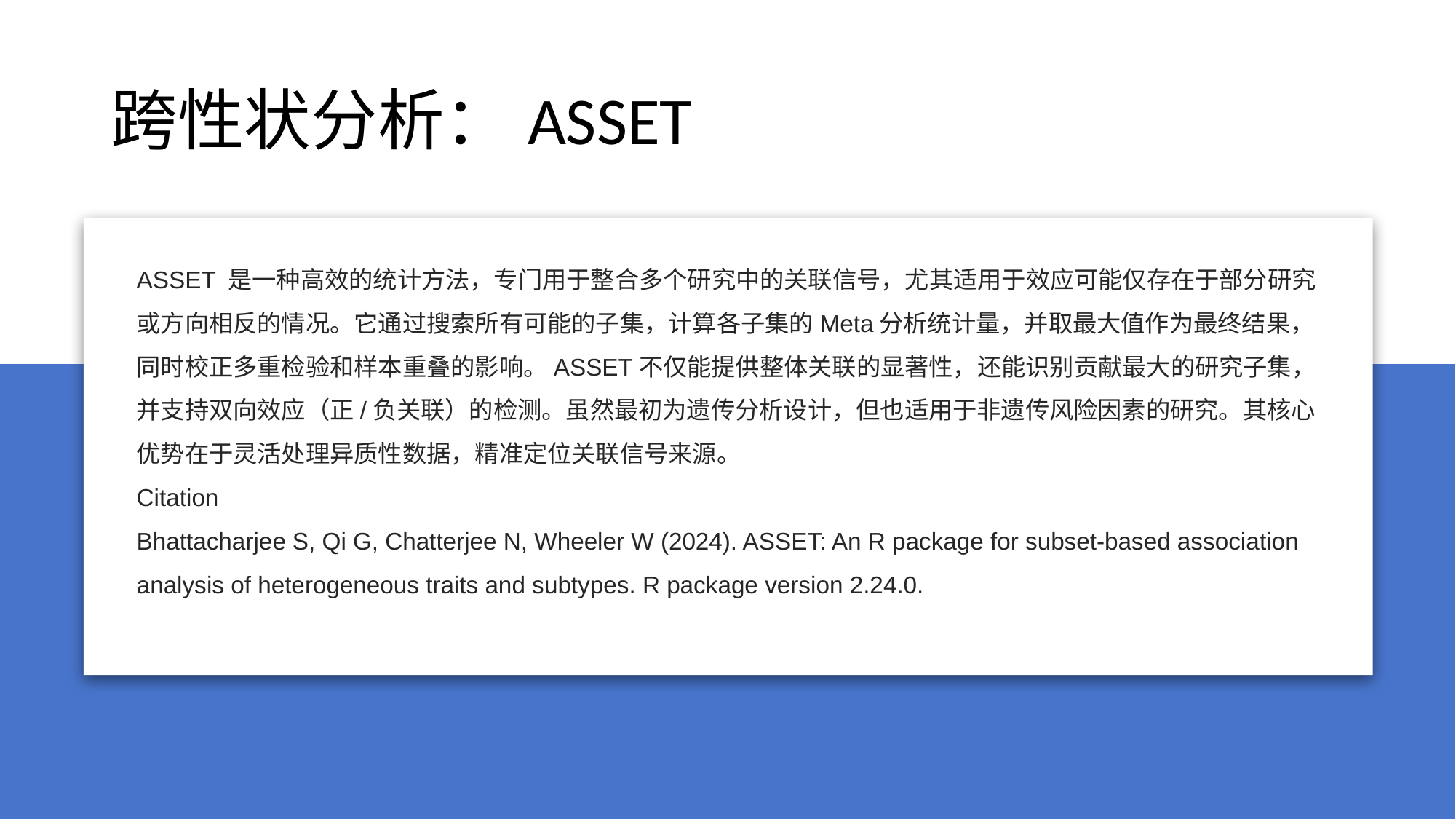

# 跨性状分析：ASSET

ASSET 是一种高效的统计方法，专门用于整合多个研究中的关联信号，尤其适用于效应可能仅存在于部分研究或方向相反的情况。它通过搜索所有可能的子集，计算各子集的Meta分析统计量，并取最大值作为最终结果，同时校正多重检验和样本重叠的影响。ASSET不仅能提供整体关联的显著性，还能识别贡献最大的研究子集，并支持双向效应（正/负关联）的检测。虽然最初为遗传分析设计，但也适用于非遗传风险因素的研究。其核心优势在于灵活处理异质性数据，精准定位关联信号来源。
Citation
Bhattacharjee S, Qi G, Chatterjee N, Wheeler W (2024). ASSET: An R package for subset-based association analysis of heterogeneous traits and subtypes. R package version 2.24.0.